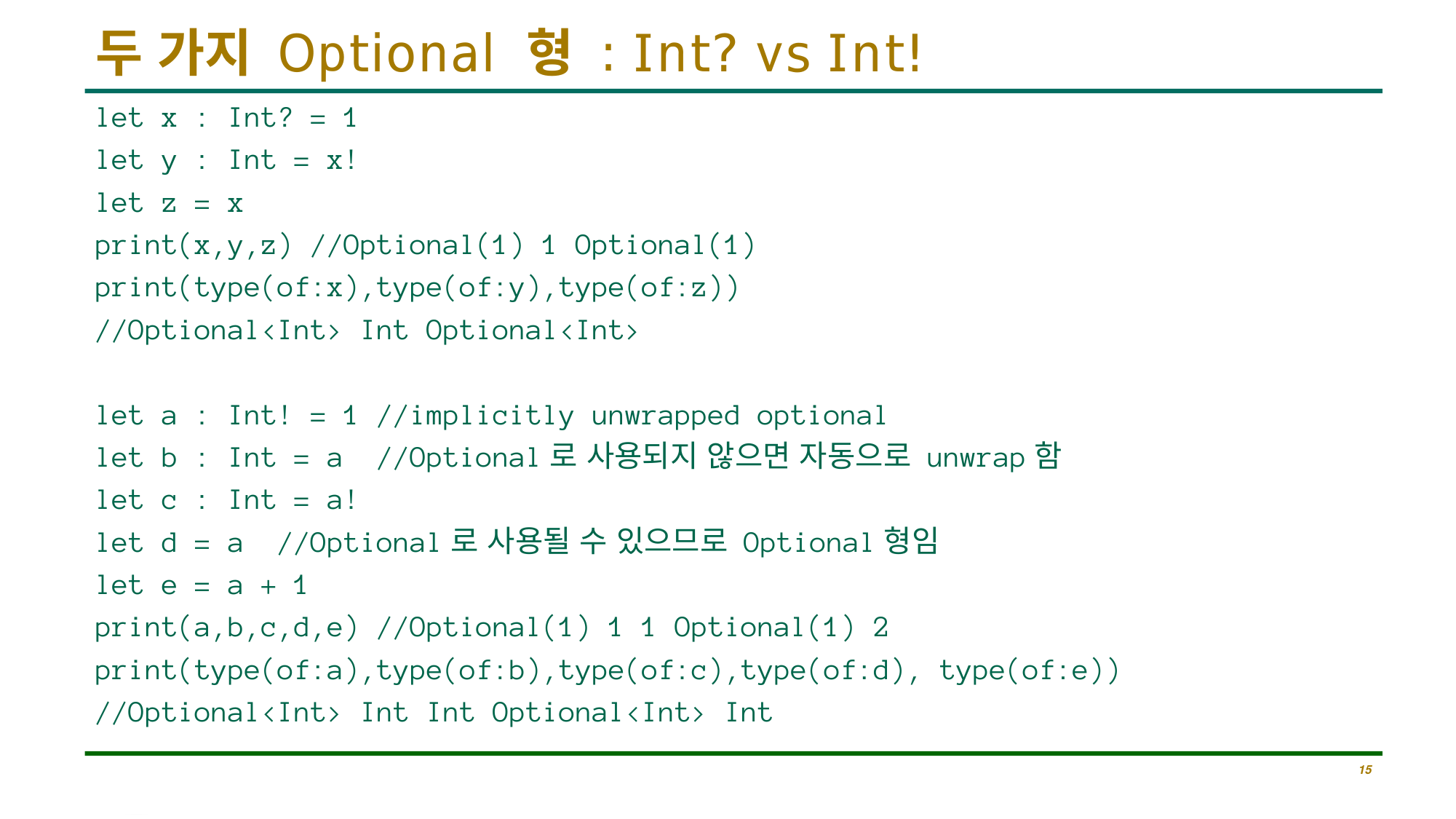

# 두 가지 Optional 형 : Int? vs Int!
let x : Int? = 1
let y : Int = x!
let z = x
print(x,y,z) //Optional(1) 1 Optional(1)
print(type(of:x),type(of:y),type(of:z))
//Optional<Int> Int Optional<Int>

let a : Int! = 1 //implicitly unwrapped optional
let b : Int = a  //Optional로 사용되지 않으면 자동으로 unwrap함
let c : Int = a!
let d = a  //Optional로 사용될 수 있으므로 Optional형임
let e = a + 1
print(a,b,c,d,e) //Optional(1) 1 1 Optional(1) 2
print(type(of:a),type(of:b),type(of:c),type(of:d), type(of:e))
//Optional<Int> Int Int Optional<Int> Int